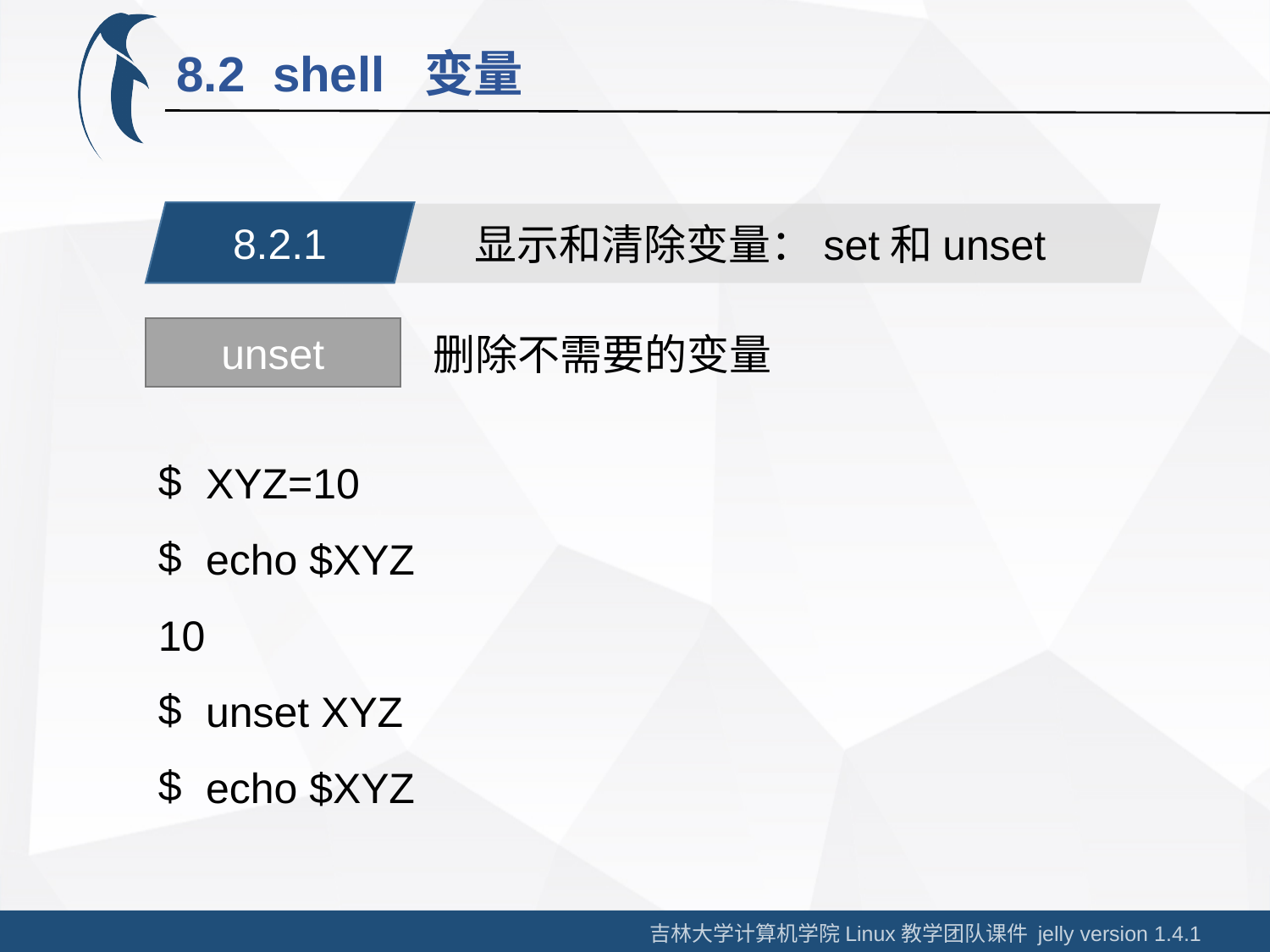

8.2  shell  变量
8.2.1
显示和清除变量：set和unset
unset
删除不需要的变量
XYZ=10
echo $XYZ
10
unset XYZ
echo $XYZ